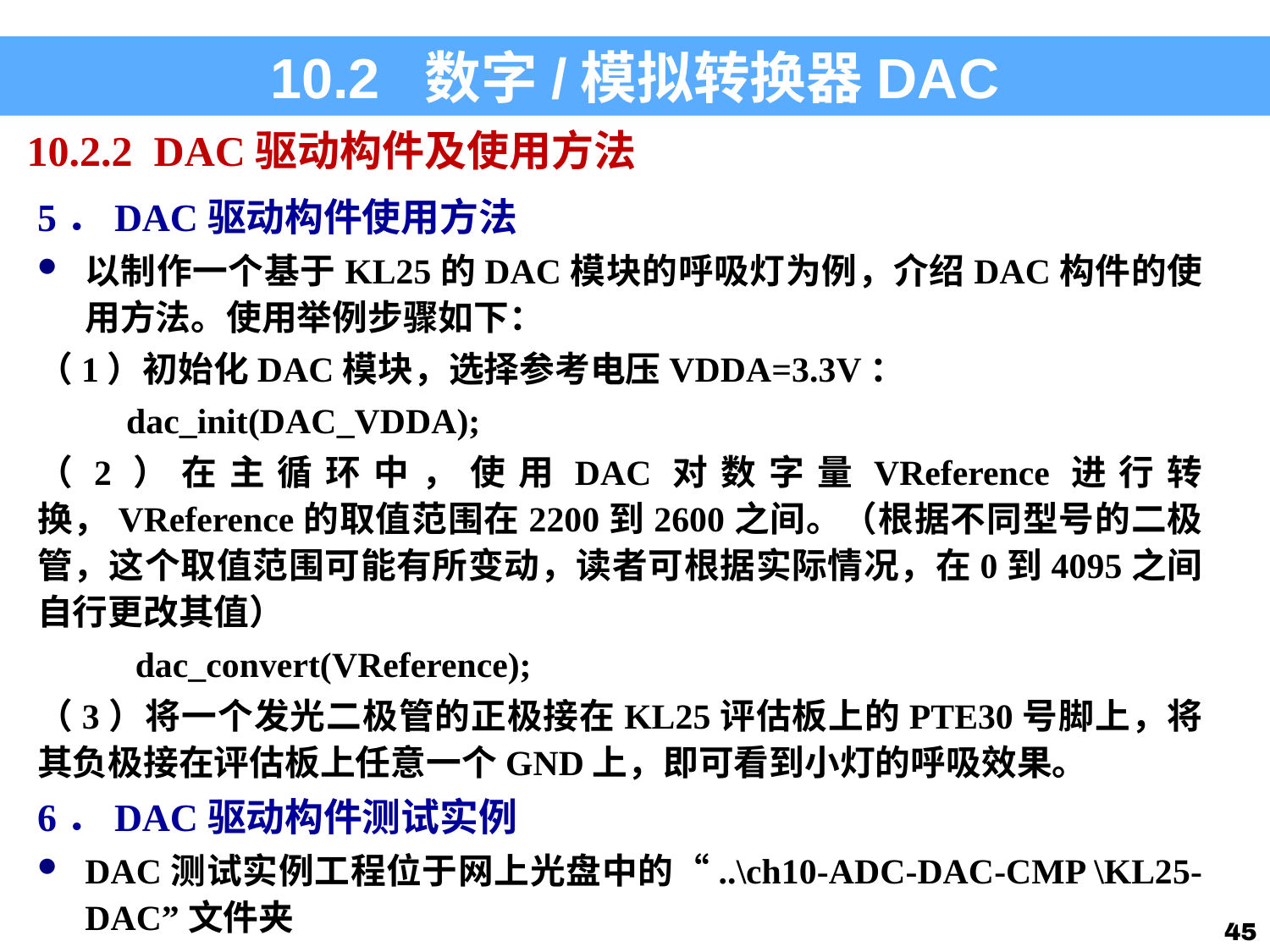

10.2  数字/模拟转换器DAC
10.2.2  DAC驱动构件及使用方法
5．DAC驱动构件使用方法
以制作一个基于KL25的DAC模块的呼吸灯为例，介绍DAC构件的使用方法。使用举例步骤如下：
（1）初始化DAC模块，选择参考电压VDDA=3.3V：
          dac_init(DAC_VDDA);
（2）在主循环中，使用DAC对数字量VReference进行转换，VReference的取值范围在2200到2600之间。（根据不同型号的二极管，这个取值范围可能有所变动，读者可根据实际情况，在0到4095之间自行更改其值）
           dac_convert(VReference);
（3）将一个发光二极管的正极接在KL25评估板上的PTE30号脚上，将其负极接在评估板上任意一个GND上，即可看到小灯的呼吸效果。
6．DAC驱动构件测试实例
DAC测试实例工程位于网上光盘中的“..\ch10-ADC-DAC-CMP \KL25-DAC”文件夹
45